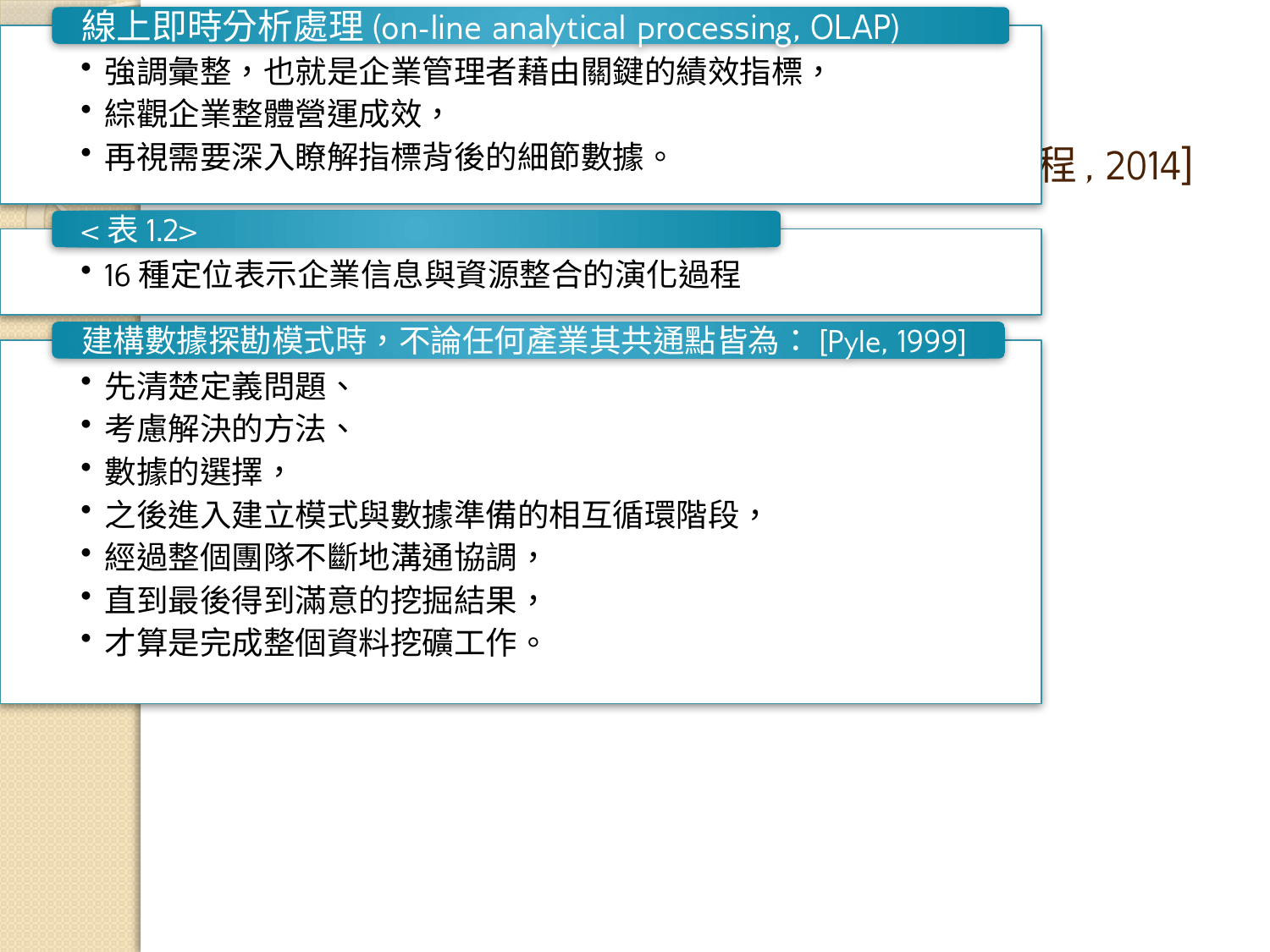

# 企業信息系統 [簡禎富、許嘉裕, 資料挖礦與大數據分析, 前程, 2014]
強調彙整，也就是企業管理者藉由關鍵的績效指標，
綜觀企業整體營運成效，
再視需要深入瞭解指標背後的細節數據。
線上即時分析處理(on-line analytical processing, OLAP)
16種定位表示企業信息與資源整合的演化過程
<表1.2>
先清楚定義問題、
考慮解決的方法、
數據的選擇，
之後進入建立模式與數據準備的相互循環階段，
經過整個團隊不斷地溝通協調，
直到最後得到滿意的挖掘結果，
才算是完成整個資料挖礦工作。
建構數據探勘模式時，不論任何產業其共通點皆為：[Pyle, 1999]